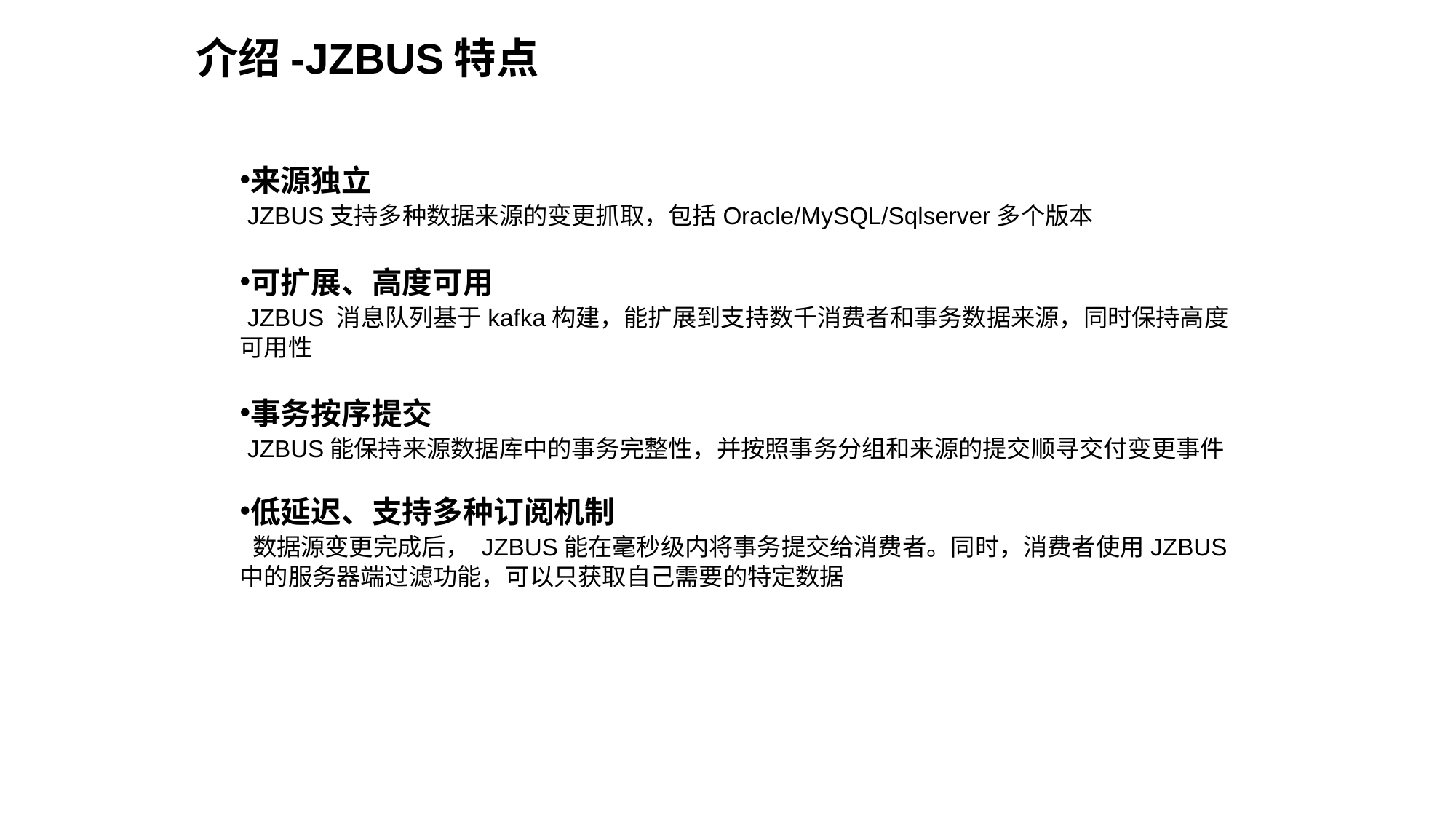

介绍-JZBUS特点
来源独立
 JZBUS支持多种数据来源的变更抓取，包括Oracle/MySQL/Sqlserver多个版本

可扩展、高度可用
 JZBUS 消息队列基于kafka构建，能扩展到支持数千消费者和事务数据来源，同时保持高度可用性

事务按序提交
 JZBUS能保持来源数据库中的事务完整性，并按照事务分组和来源的提交顺寻交付变更事件

低延迟、支持多种订阅机制
 数据源变更完成后， JZBUS能在毫秒级内将事务提交给消费者。同时，消费者使用JZBUS中的服务器端过滤功能，可以只获取自己需要的特定数据